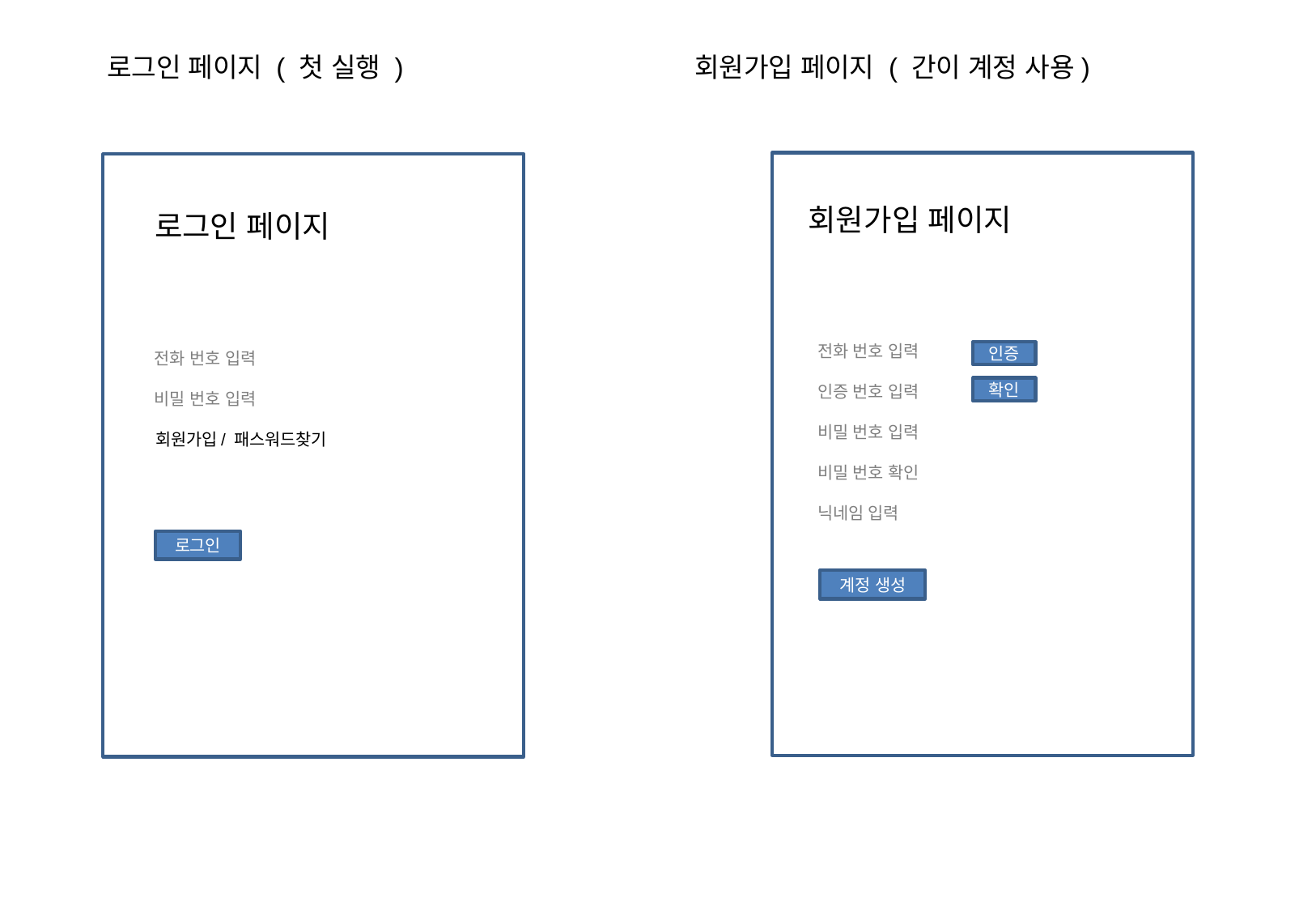

로그인 페이지 ( 첫 실행 )                                      회원가입 페이지 ( 간이 계정 사용)

회원가입 페이지
로그인 페이지
전화 번호 입력

인증 번호 입력

비밀 번호 입력

비밀 번호 확인

닉네임 입력
전화 번호 입력

비밀 번호 입력

인증
확인
회원가입/ 패스워드찾기
로그인
계정 생성